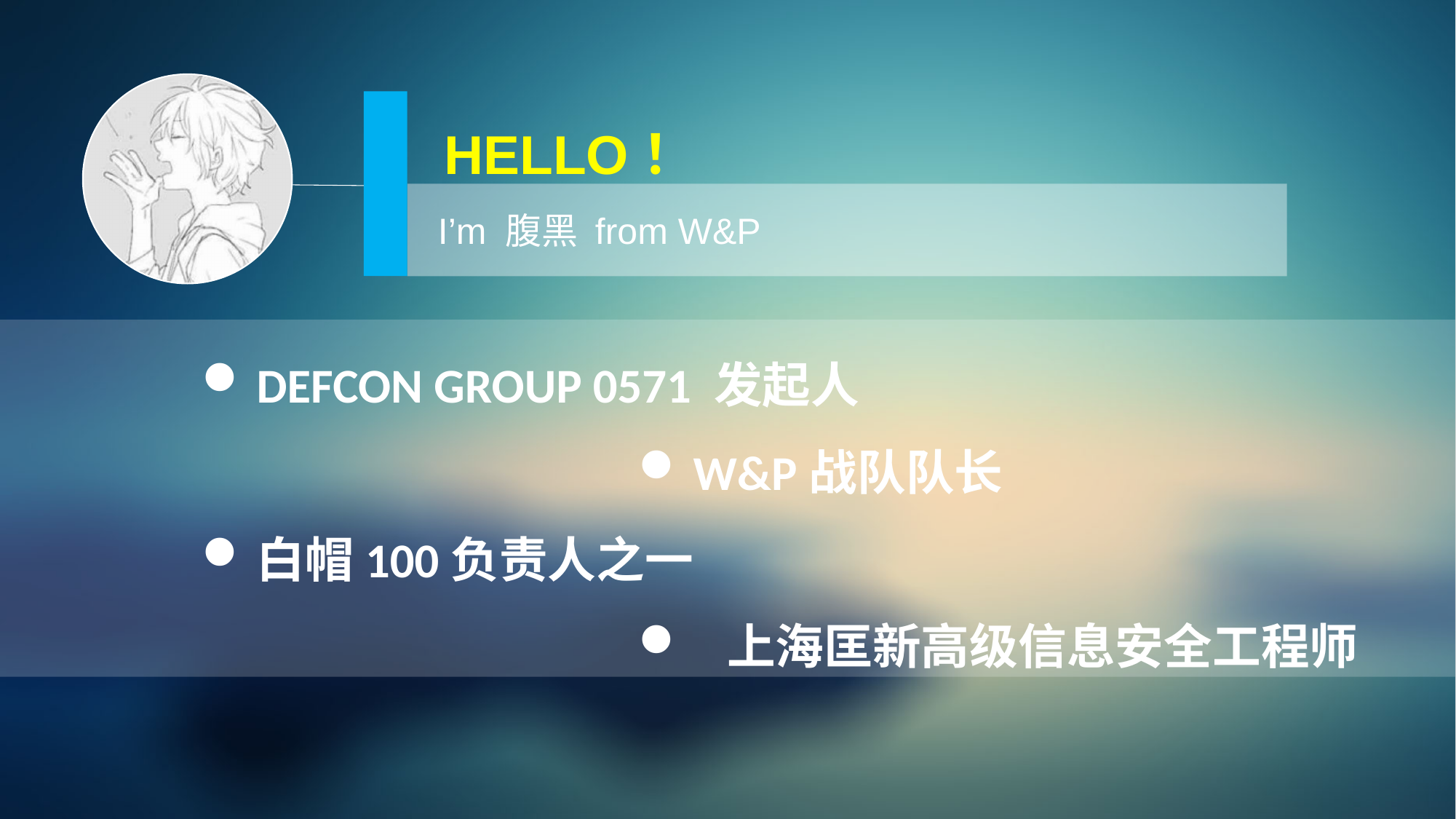

HELLO！

I’m 腹黑 from W&P

DEFCON GROUP 0571 发起人
W&P战队队长
白帽100负责人之一
  上海匡新高级信息安全工程师